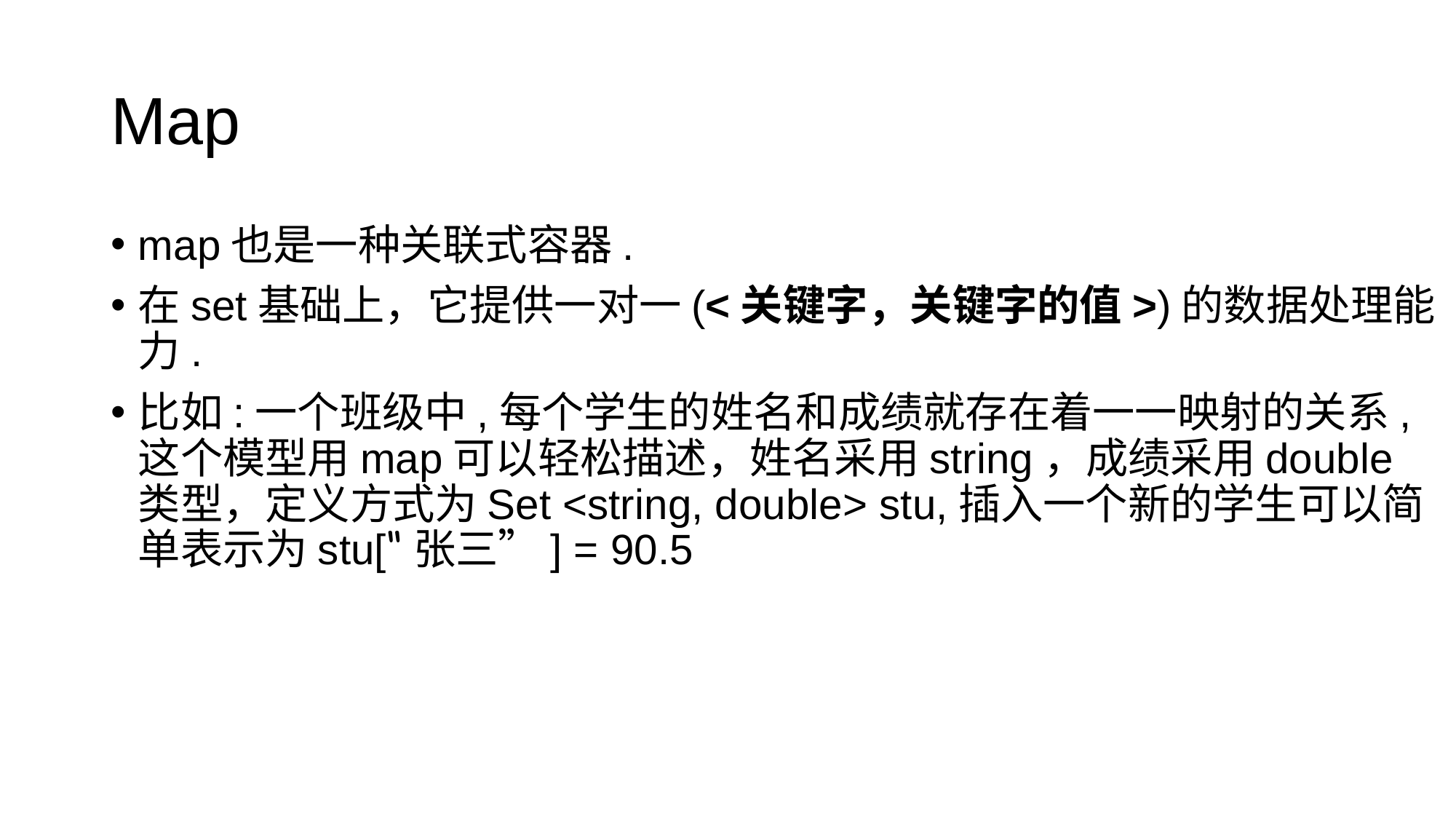

# Map
map也是一种关联式容器.
在set基础上，它提供一对一(<关键字，关键字的值>)的数据处理能力.
比如:一个班级中,每个学生的姓名和成绩就存在着一一映射的关系,这个模型用map可以轻松描述，姓名采用string，成绩采用double类型，定义方式为Set <string, double> stu,插入一个新的学生可以简单表示为stu[“张三”] = 90.5